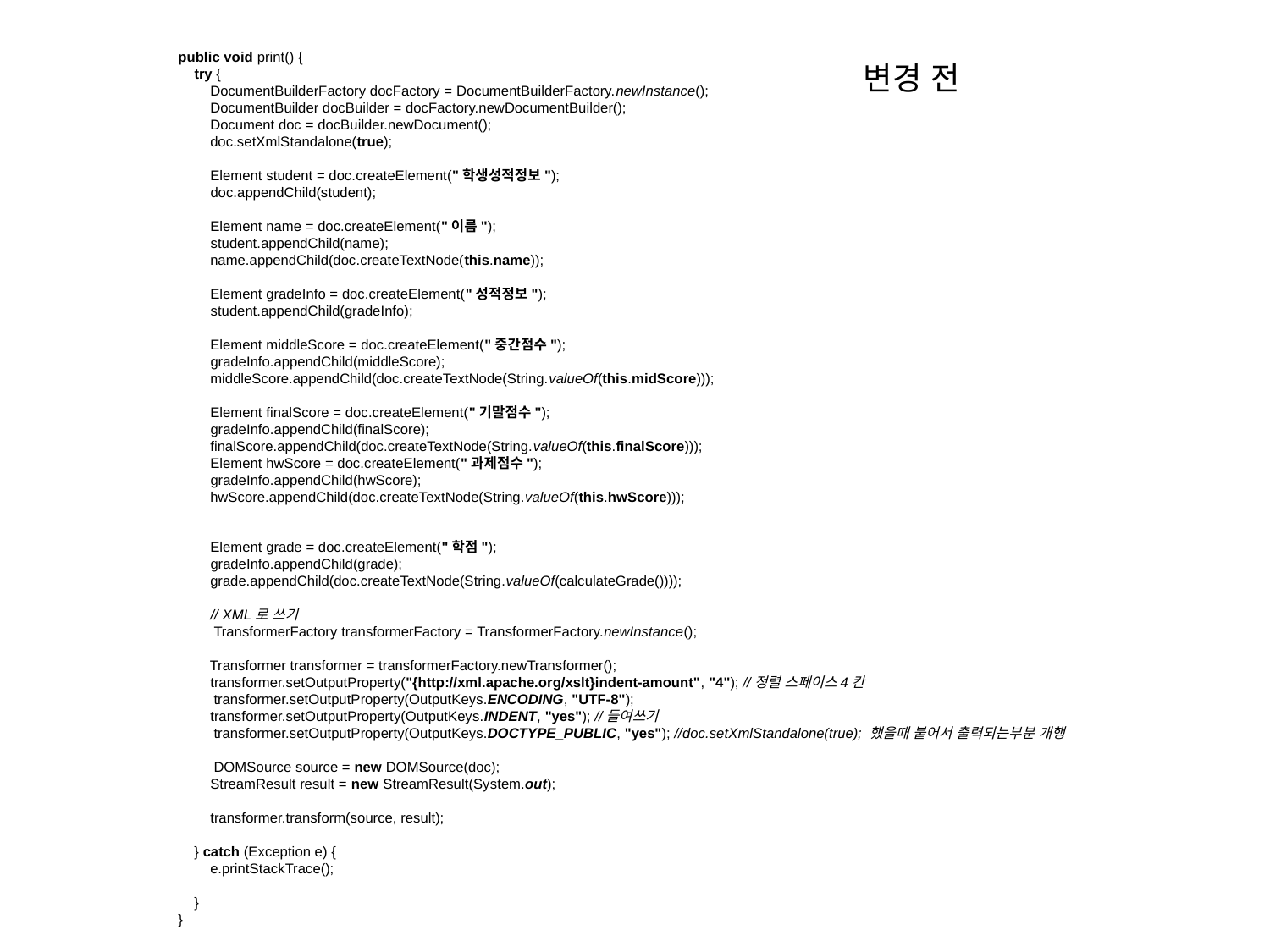

public void print() {
    try {
        DocumentBuilderFactory docFactory = DocumentBuilderFactory.newInstance();
        DocumentBuilder docBuilder = docFactory.newDocumentBuilder();
        Document doc = docBuilder.newDocument();
        doc.setXmlStandalone(true);
        Element student = doc.createElement("학생성적정보");
        doc.appendChild(student);
        Element name = doc.createElement("이름");
        student.appendChild(name);
        name.appendChild(doc.createTextNode(this.name));
        Element gradeInfo = doc.createElement("성적정보");
        student.appendChild(gradeInfo);
        Element middleScore = doc.createElement("중간점수");
        gradeInfo.appendChild(middleScore);
        middleScore.appendChild(doc.createTextNode(String.valueOf(this.midScore)));
        Element finalScore = doc.createElement("기말점수");
        gradeInfo.appendChild(finalScore);
        finalScore.appendChild(doc.createTextNode(String.valueOf(this.finalScore)));
        Element hwScore = doc.createElement("과제점수");
        gradeInfo.appendChild(hwScore);
        hwScore.appendChild(doc.createTextNode(String.valueOf(this.hwScore)));
        Element grade = doc.createElement("학점");
        gradeInfo.appendChild(grade);
        grade.appendChild(doc.createTextNode(String.valueOf(calculateGrade())));
        // XML로 쓰기
        TransformerFactory transformerFactory = TransformerFactory.newInstance();
        Transformer transformer = transformerFactory.newTransformer();
        transformer.setOutputProperty("{http://xml.apache.org/xslt}indent-amount", "4"); //정렬 스페이스4칸
        transformer.setOutputProperty(OutputKeys.ENCODING, "UTF-8");
        transformer.setOutputProperty(OutputKeys.INDENT, "yes"); //들여쓰기
        transformer.setOutputProperty(OutputKeys.DOCTYPE_PUBLIC, "yes"); //doc.setXmlStandalone(true); 했을때 붙어서 출력되는부분 개행
        DOMSource source = new DOMSource(doc);
        StreamResult result = new StreamResult(System.out);
        transformer.transform(source, result);
    } catch (Exception e) {
        e.printStackTrace();
    }
}
변경 전